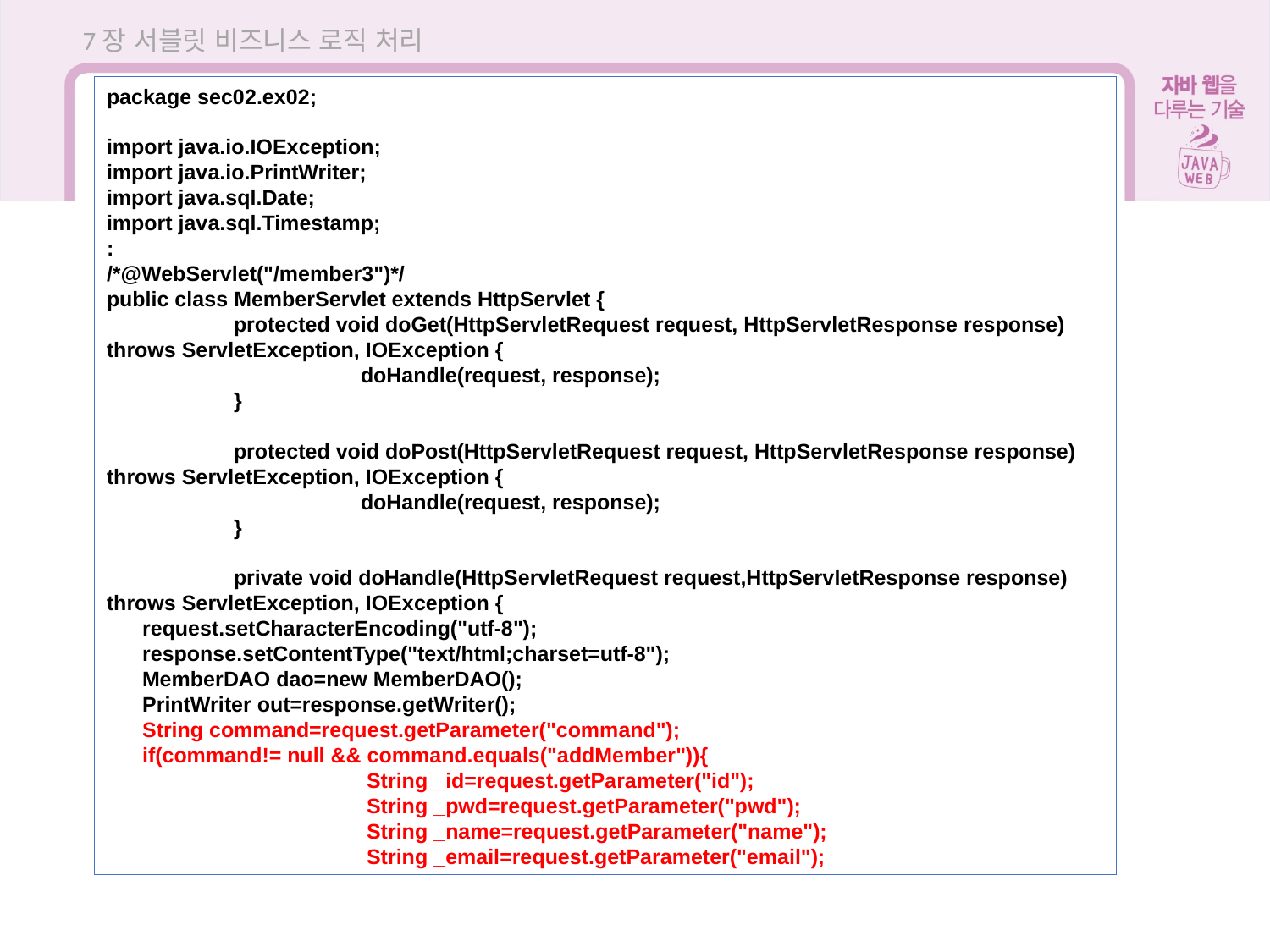

7장 서블릿 비즈니스 로직 처리
package sec02.ex02;

import java.io.IOException;
import java.io.PrintWriter;
import java.sql.Date;
import java.sql.Timestamp;
:
/*@WebServlet("/member3")*/
public class MemberServlet extends HttpServlet {
	protected void doGet(HttpServletRequest request, HttpServletResponse response) throws ServletException, IOException {
		doHandle(request, response);
	}

	protected void doPost(HttpServletRequest request, HttpServletResponse response) throws ServletException, IOException {
		doHandle(request, response);
	}

	private void doHandle(HttpServletRequest request,HttpServletResponse response)  throws ServletException, IOException {
      request.setCharacterEncoding("utf-8");
      response.setContentType("text/html;charset=utf-8");
      MemberDAO dao=new MemberDAO();
      PrintWriter out=response.getWriter();
      String command=request.getParameter("command");
      if(command!= null && command.equals("addMember")){
		 String _id=request.getParameter("id");
		 String _pwd=request.getParameter("pwd");
		 String _name=request.getParameter("name");
		 String _email=request.getParameter("email");
7.4 DataSource 이용해 회원 정보 등록하기